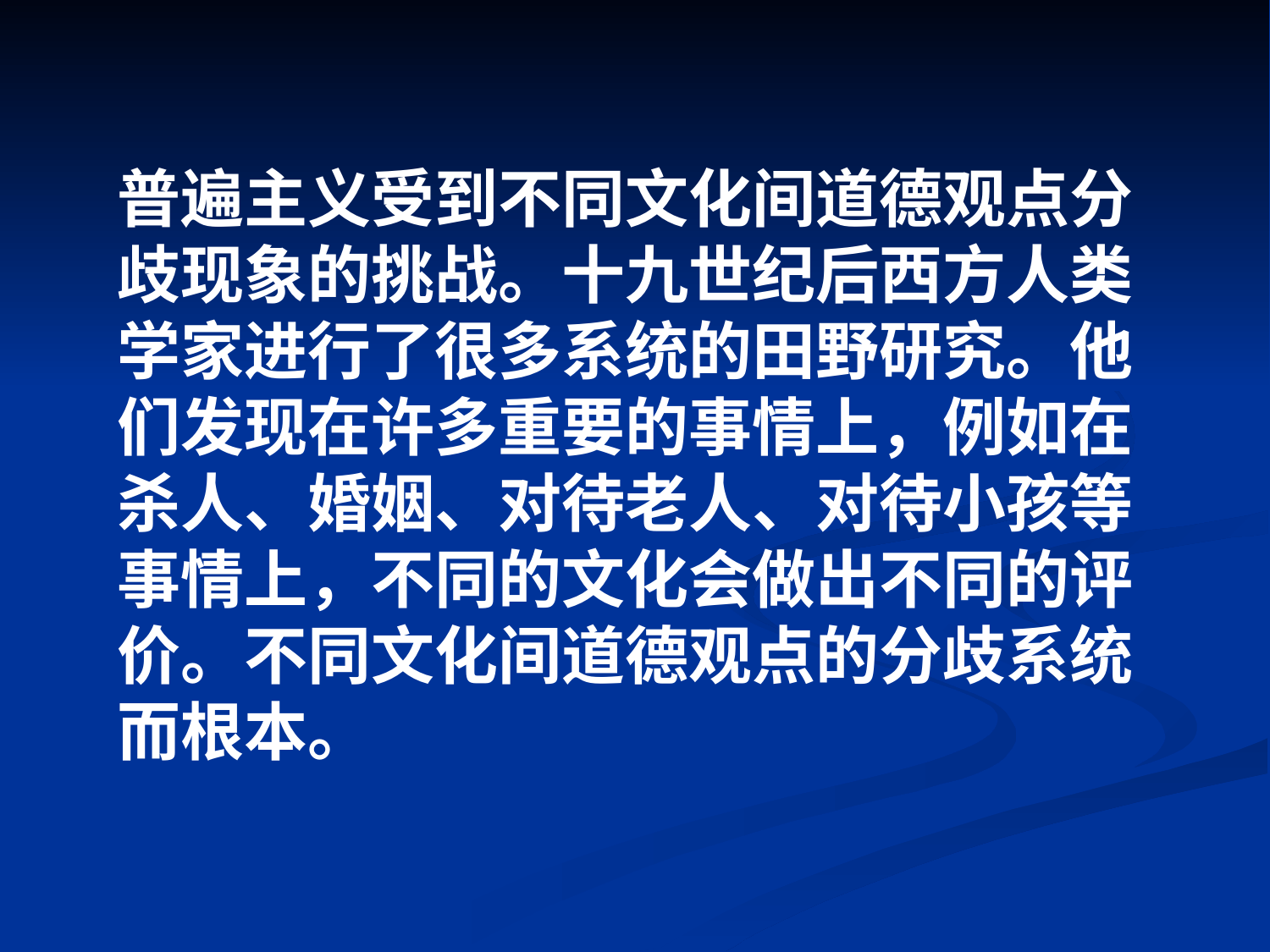

普遍主义受到不同文化间道德观点分歧现象的挑战。十九世纪后西方人类学家进行了很多系统的田野研究。他们发现在许多重要的事情上，例如在杀人、婚姻、对待老人、对待小孩等事情上，不同的文化会做出不同的评价。不同文化间道德观点的分歧系统而根本。